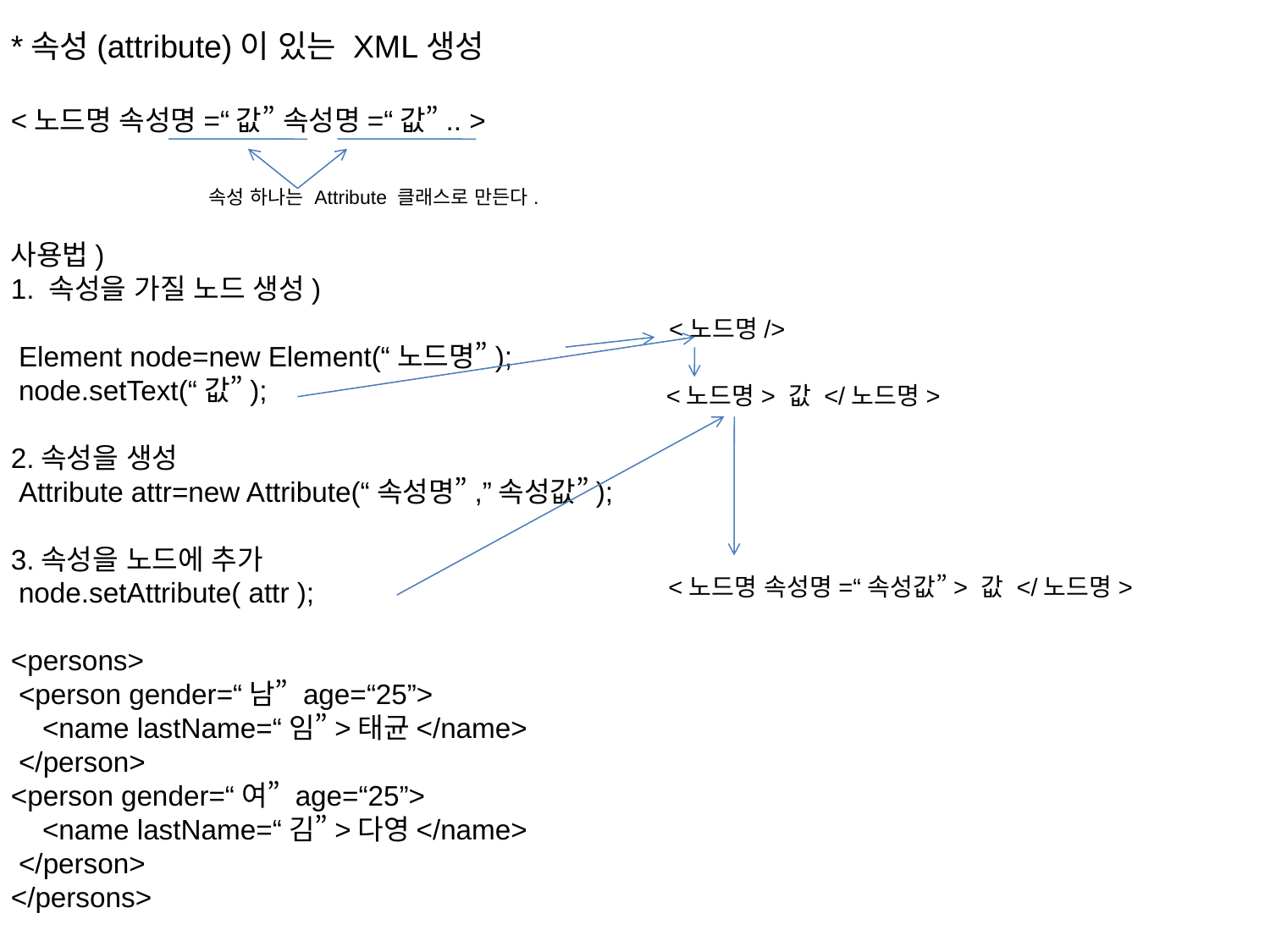

*속성(attribute)이 있는 XML생성

<노드명 속성명=“값” 속성명=“값”.. >

사용법)
1. 속성을 가질 노드 생성)

 Element node=new Element(“노드명”);
 node.setText(“값”);

2.속성을 생성
 Attribute attr=new Attribute(“속성명”,”속성값”);

3.속성을 노드에 추가
 node.setAttribute( attr );

<persons>
 <person gender=“남” age=“25”>
    <name lastName=“임”>태균</name>
 </person>
<person gender=“여” age=“25”>
    <name lastName=“김”>다영</name>
 </person>
</persons>
속성 하나는 Attribute 클래스로 만든다.
<노드명/>
<노드명> 값 </노드명>
<노드명 속성명=“속성값”> 값 </노드명>